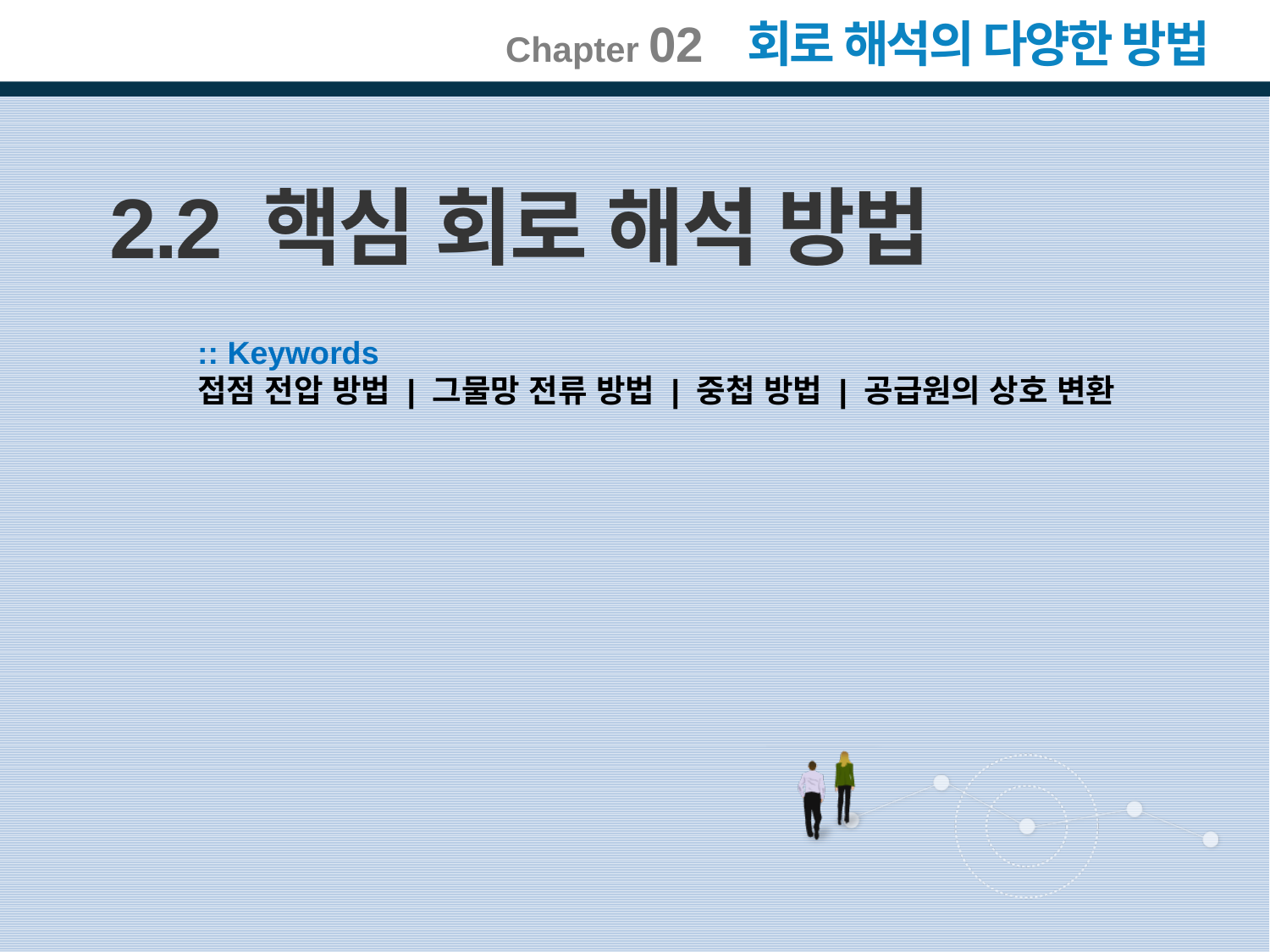

2.2 핵심 회로 해석 방법
:: Keywords
접점 전압 방법 | 그물망 전류 방법 | 중첩 방법 | 공급원의 상호 변환